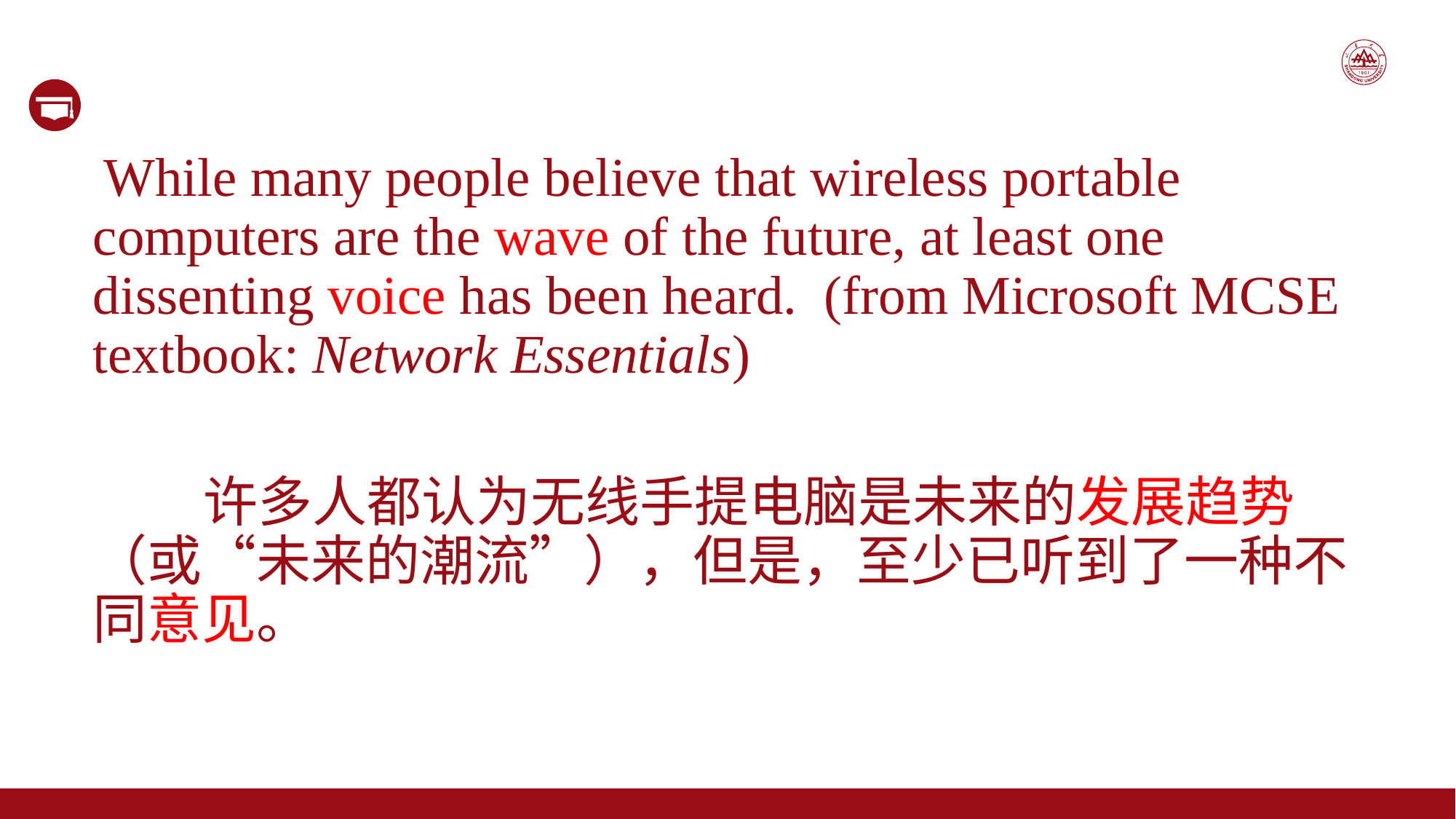

While many people believe that wireless portable computers are the wave of the future, at least one dissenting voice has been heard.  (from Microsoft MCSE textbook: Network Essentials)

        许多人都认为无线手提电脑是未来的发展趋势（或“未来的潮流”），但是，至少已听到了一种不同意见。